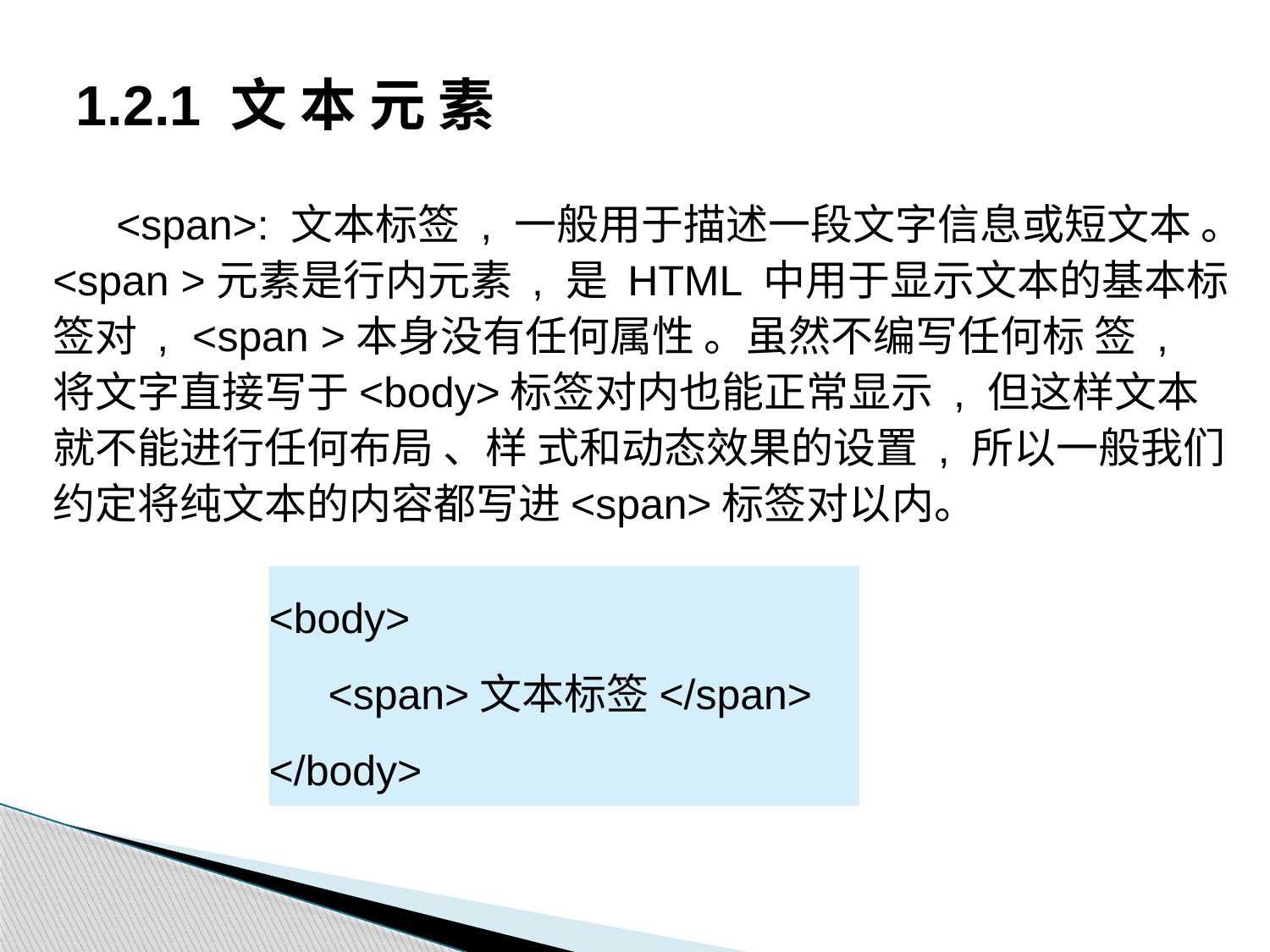

# 1.2.1 文 本 元 素
<span>: 文本标签 , 一般用于描述一段文字信息或短文本 。<span >元素是行内元素 , 是 HTML 中用于显示文本的基本标签对 ,  <span >本身没有任何属性 。虽然不编写任何标 签 , 将文字直接写于<body>标签对内也能正常显示 , 但这样文本就不能进行任何布局 、样 式和动态效果的设置 , 所以一般我们约定将纯文本的内容都写进<span>标签对以内。
<body>
     <span>文本标签</span>
</body>